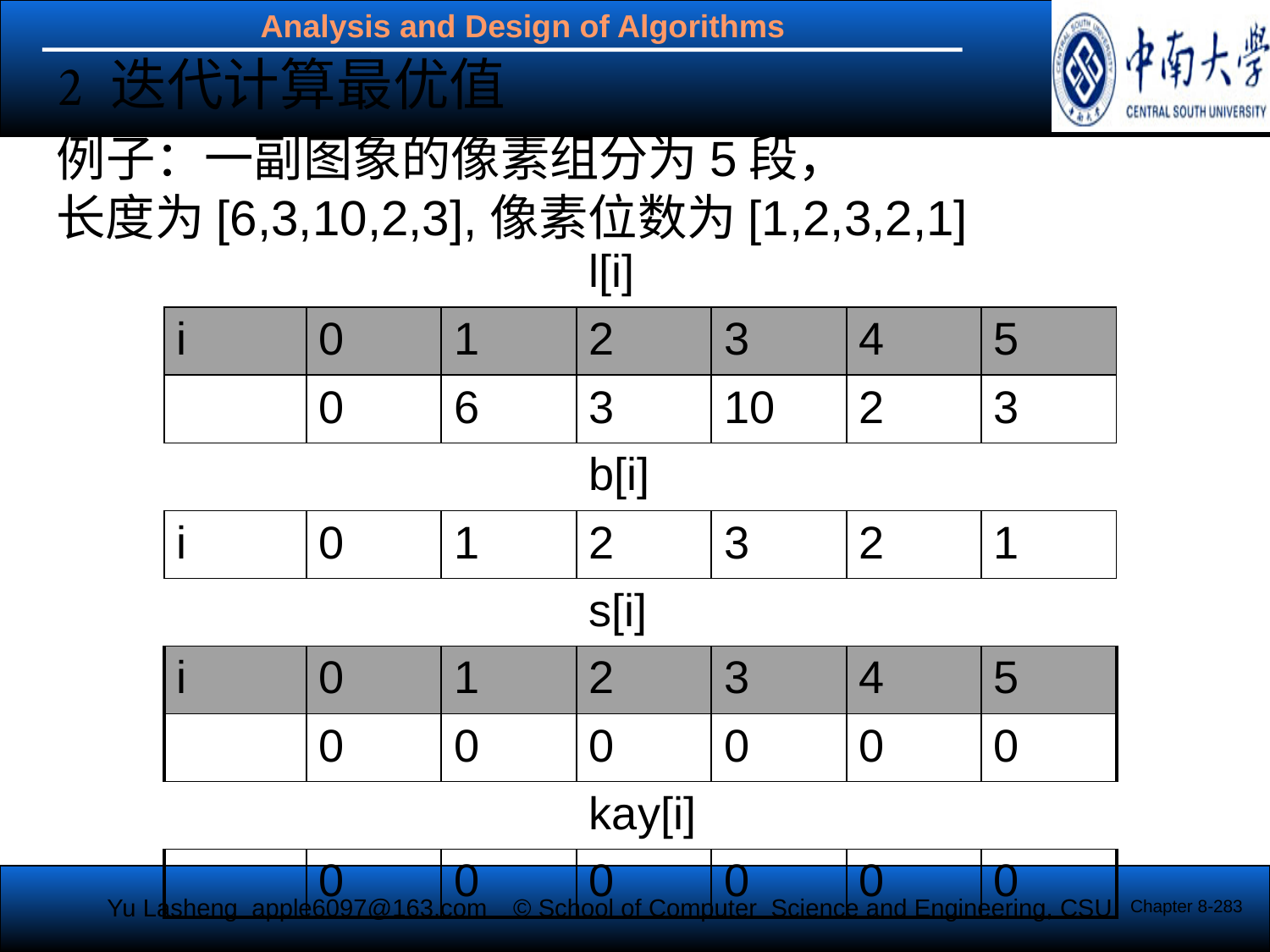

2 迭代计算最优值
例子：一副图象的像素组分为5段，
长度为[6,3,10,2,3],像素位数为[1,2,3,2,1]

|  |  |  | l[i] |  |  |  |
| --- | --- | --- | --- | --- | --- | --- |
| i | 0 | 1 | 2 | 3 | 4 | 5 |
|  | 0 | 6 | 3 | 10 | 2 | 3 |
|  |  |  | b[i] |  |  |  |
| i | 0 | 1 | 2 | 3 | 2 | 1 |
|  |  |  | s[i] |  |  |  |
| i | 0 | 1 | 2 | 3 | 4 | 5 |
|  | 0 | 0 | 0 | 0 | 0 | 0 |
|  |  |  | kay[i] |  |  |  |
|  | 0 | 0 | 0 | 0 | 0 | 0 |

Chapter 8-283